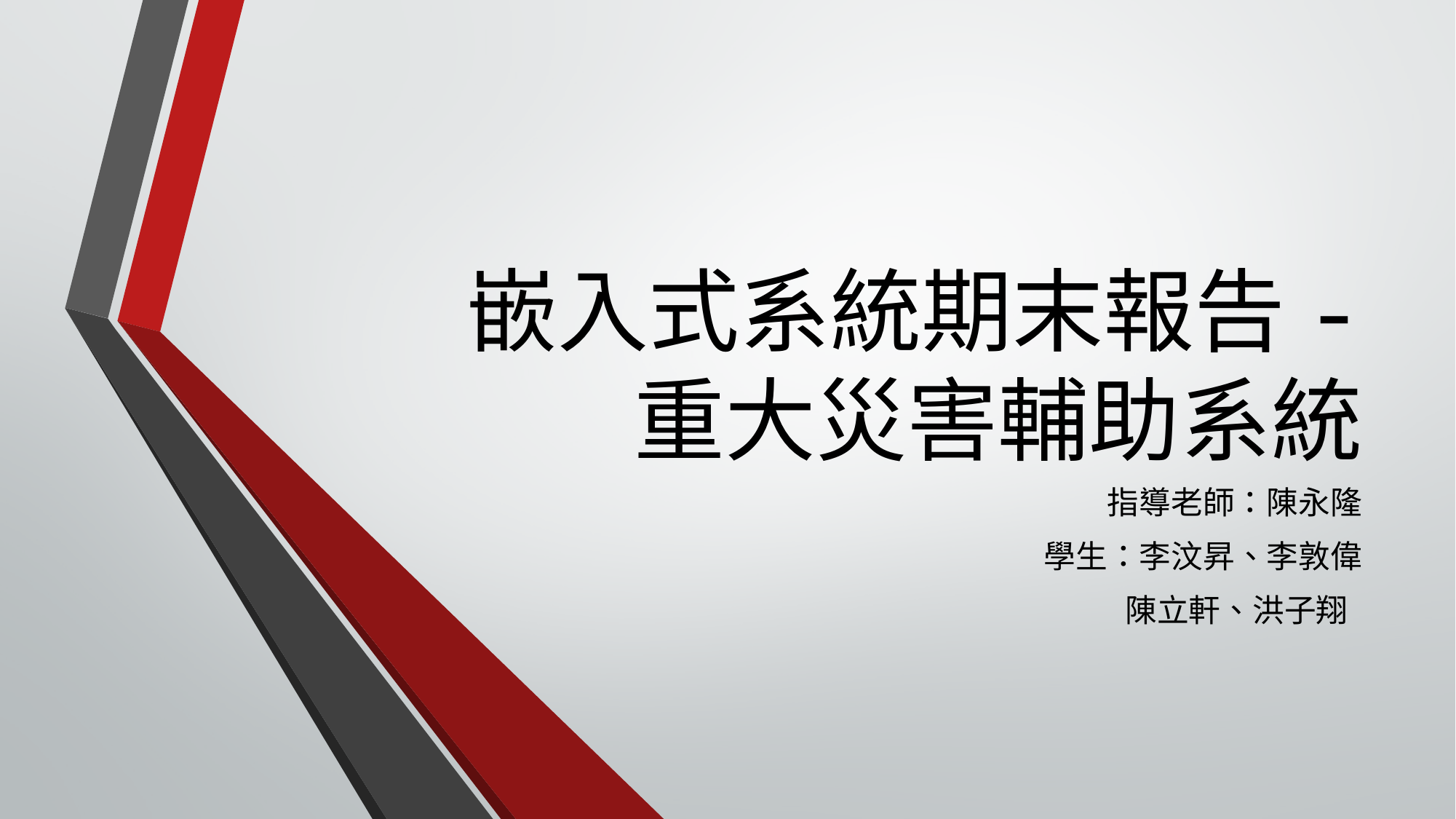

# 嵌入式系統期末報告- 重大災害輔助系統
指導老師：陳永隆
學生：李汶昇、李敦偉
   陳立軒、洪子翔